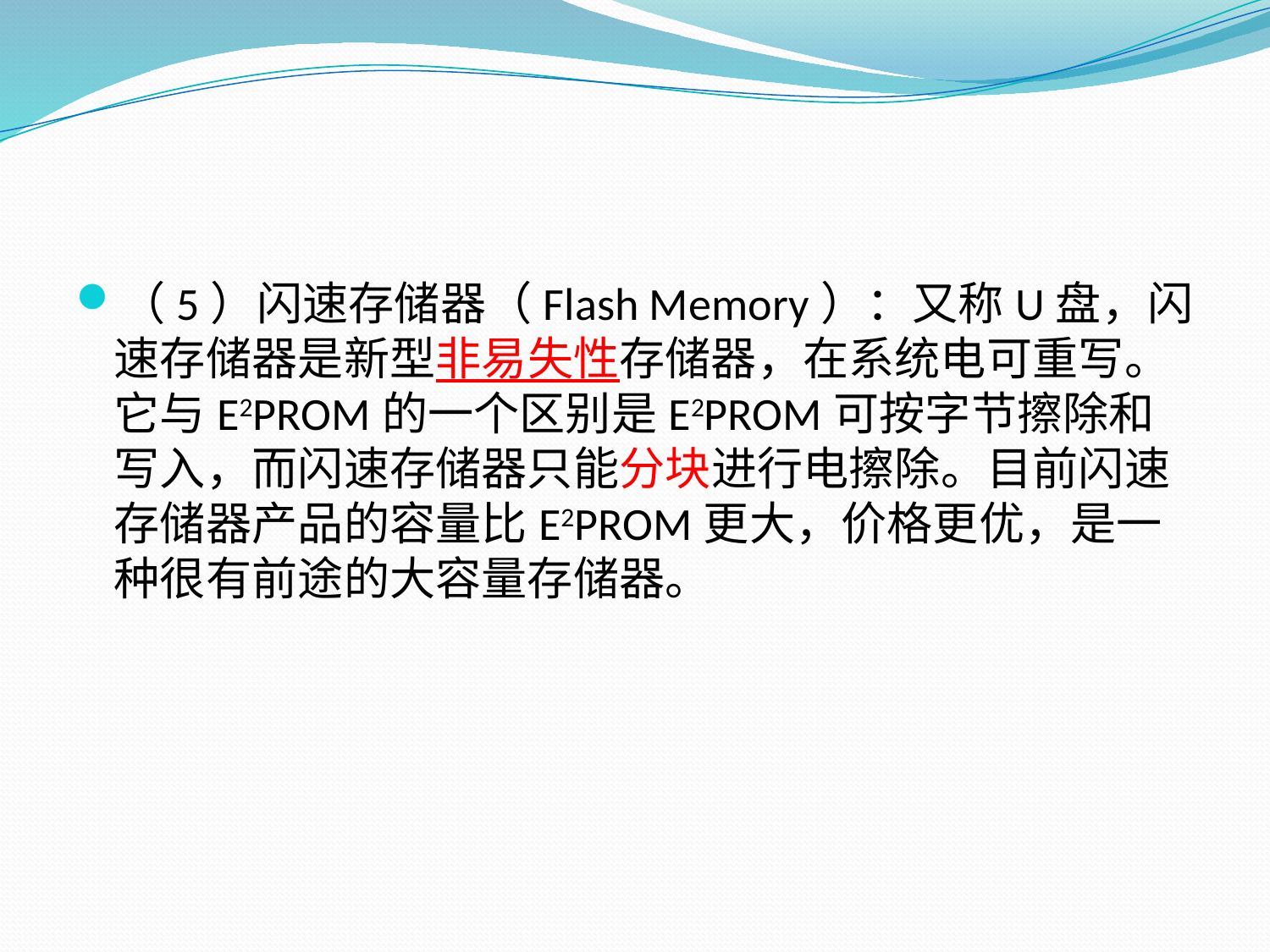

#
（5）闪速存储器（Flash Memory）：又称U盘，闪速存储器是新型非易失性存储器，在系统电可重写。它与E2PROM的一个区别是E2PROM可按字节擦除和写入，而闪速存储器只能分块进行电擦除。目前闪速存储器产品的容量比E2PROM更大，价格更优，是一种很有前途的大容量存储器。